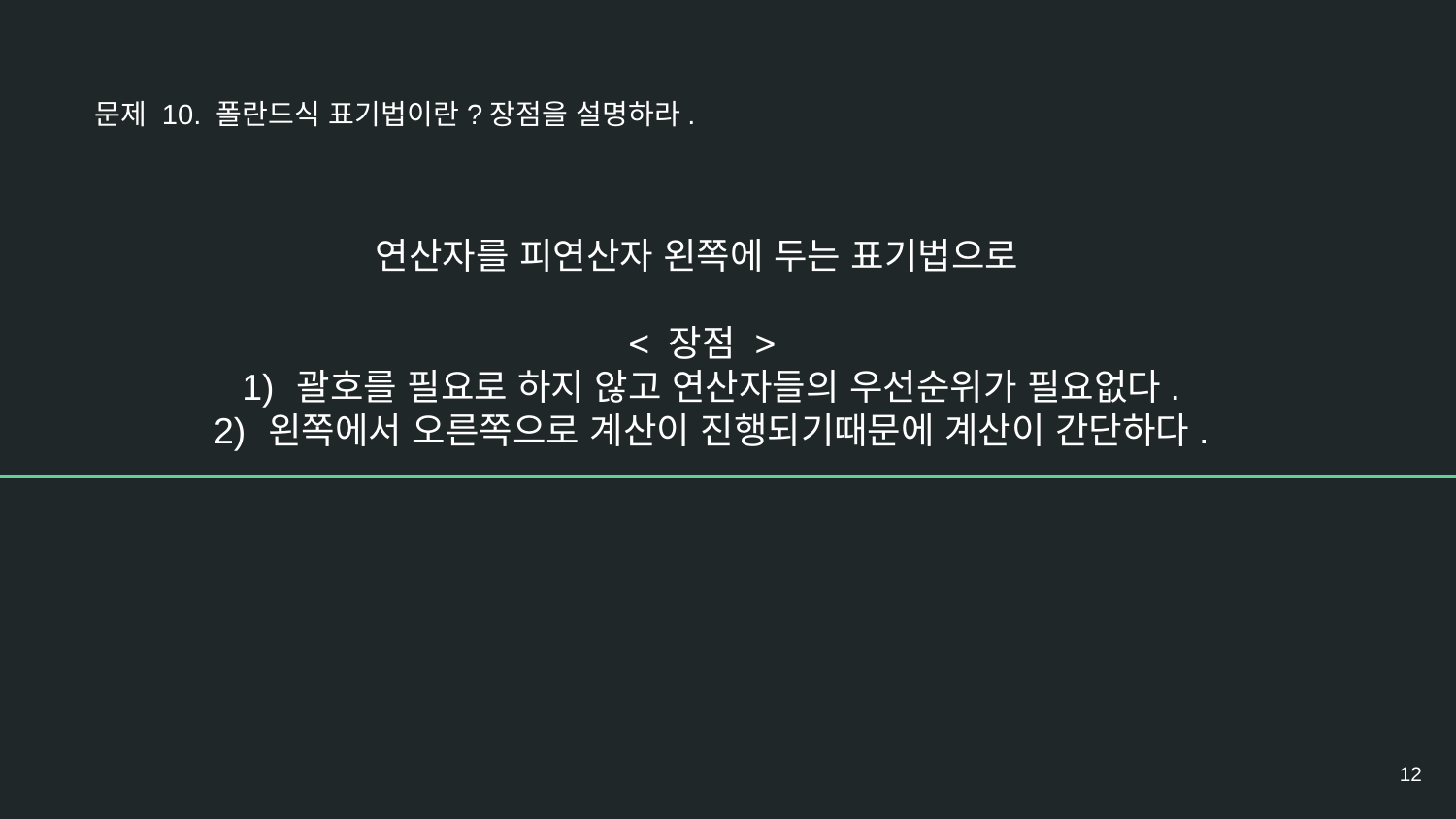

문제 10. 폴란드식 표기법이란?장점을 설명하라.

연산자를 피연산자 왼쪽에 두는 표기법으로

< 장점 >
괄호를 필요로 하지 않고 연산자들의 우선순위가 필요없다.
왼쪽에서 오른쪽으로 계산이 진행되기때문에 계산이 간단하다.

12